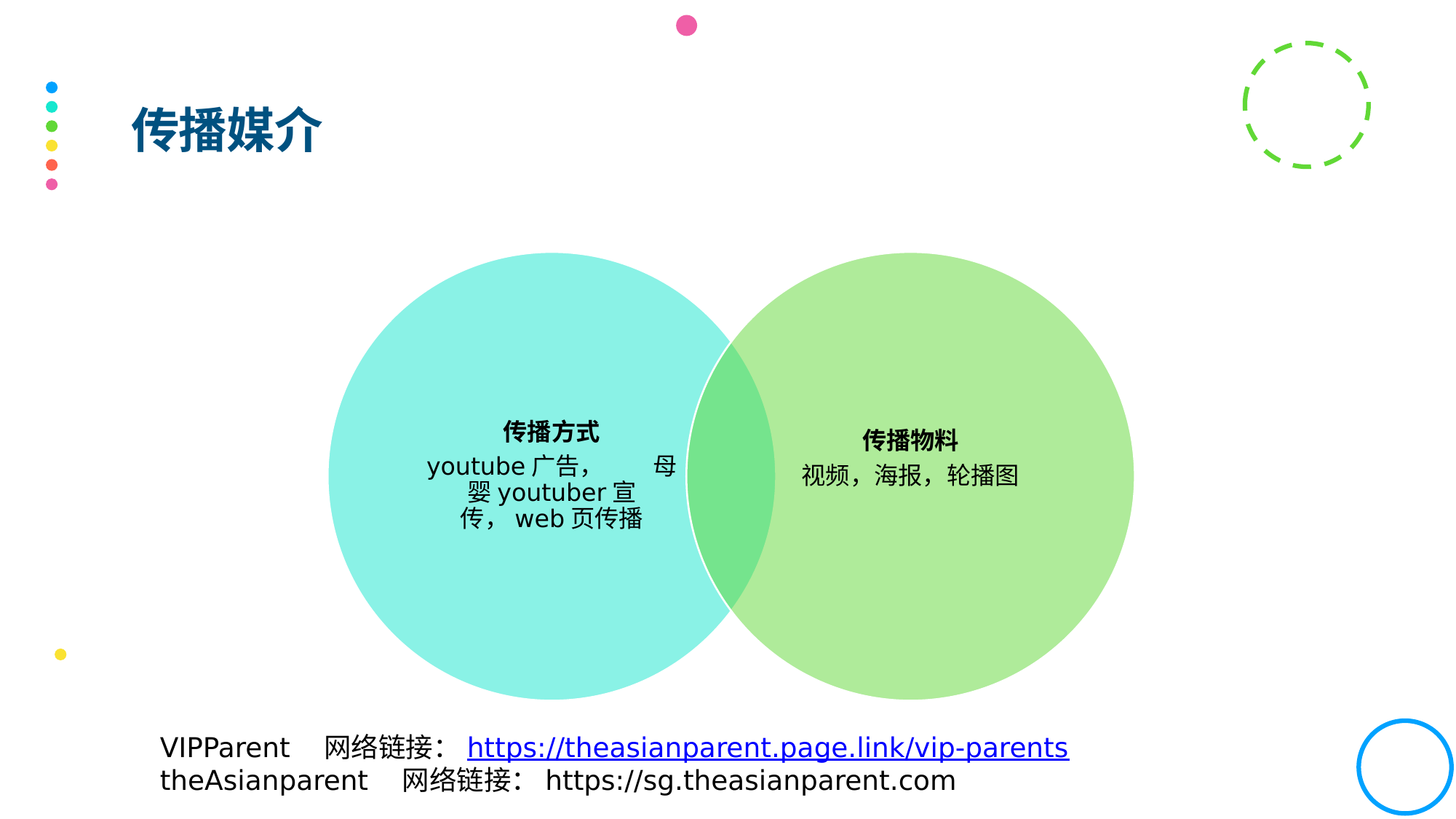

# 传播媒介
传播方式
youtube广告，         母婴youtuber宣传，web页传播
传播物料
视频，海报，轮播图

VIPParent　网络链接：https://theasianparent.page.link/vip-parents
theAsianparent　网络链接：https://sg.theasianparent.com